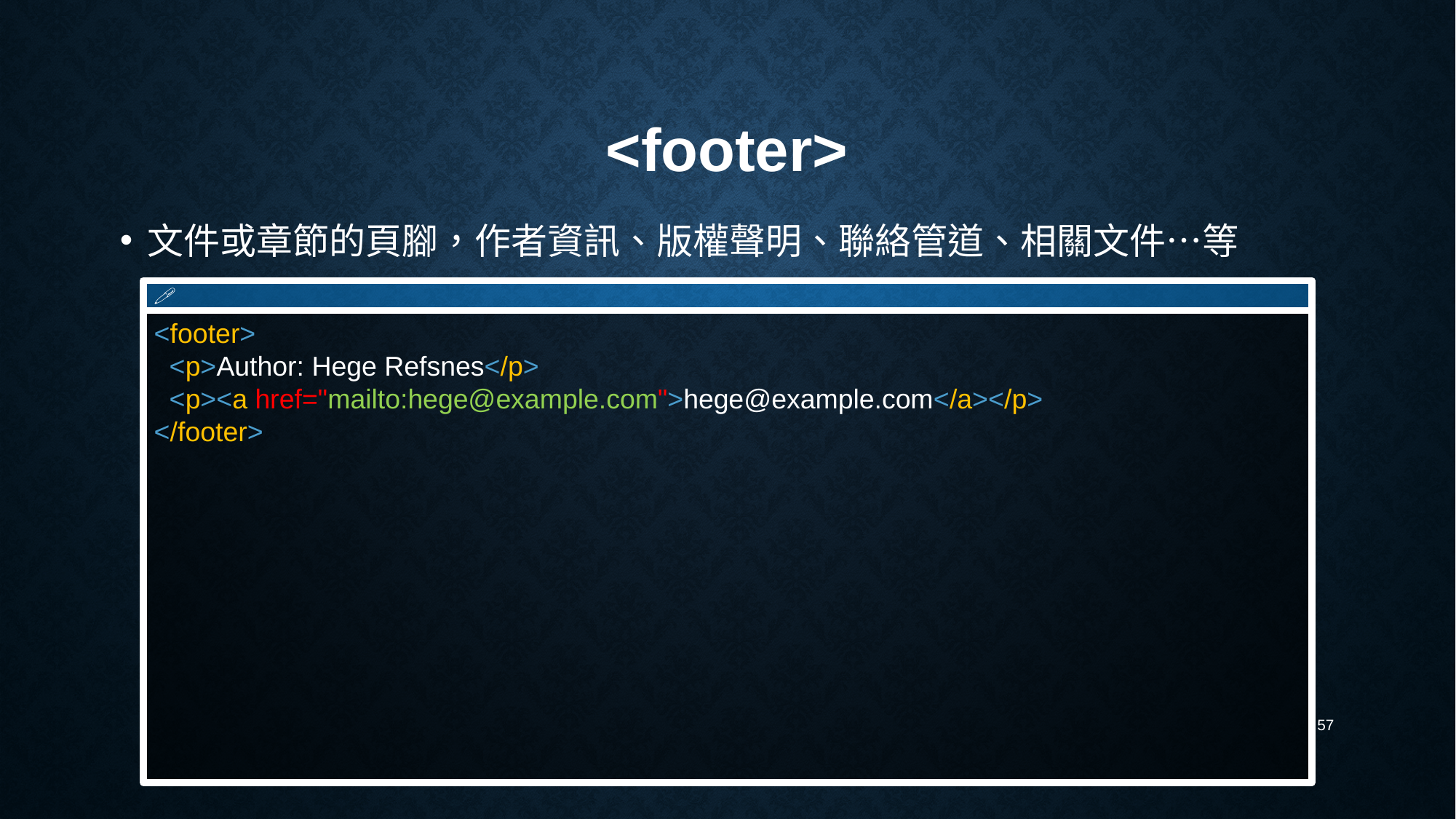

# <footer>
文件或章節的頁腳，作者資訊、版權聲明、聯絡管道、相關文件…等
🖊
<footer>
  <p>Author: Hege Refsnes</p>
  <p><a href="mailto:hege@example.com">hege@example.com</a></p>
</footer>
57